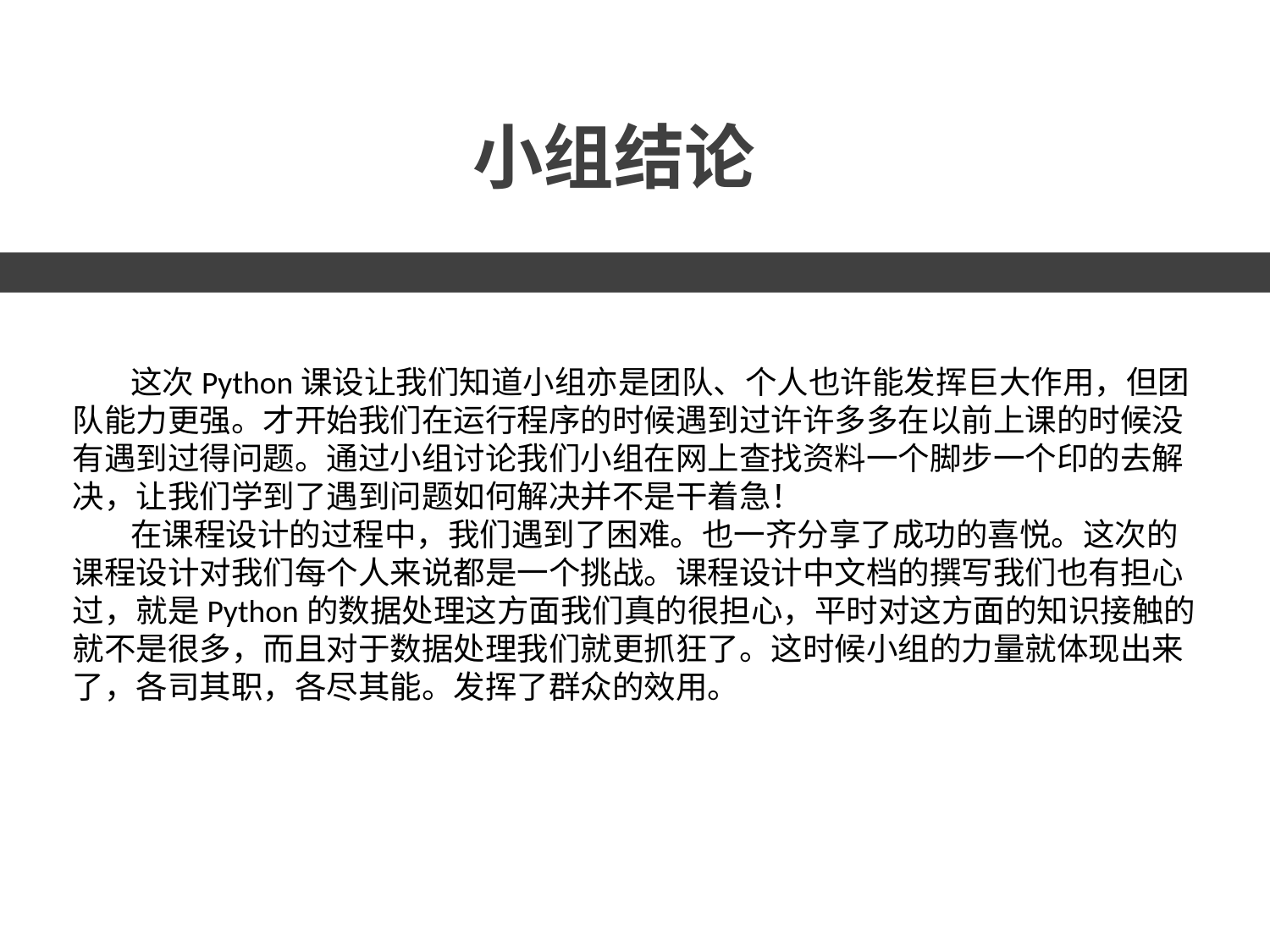

小组结论

       这次Python课设让我们知道小组亦是团队、个人也许能发挥巨大作用，但团队能力更强。才开始我们在运行程序的时候遇到过许许多多在以前上课的时候没有遇到过得问题。通过小组讨论我们小组在网上查找资料一个脚步一个印的去解决，让我们学到了遇到问题如何解决并不是干着急！
       在课程设计的过程中，我们遇到了困难。也一齐分享了成功的喜悦。这次的课程设计对我们每个人来说都是一个挑战。课程设计中文档的撰写我们也有担心过，就是Python的数据处理这方面我们真的很担心，平时对这方面的知识接触的就不是很多，而且对于数据处理我们就更抓狂了。这时候小组的力量就体现出来了，各司其职，各尽其能。发挥了群众的效用。